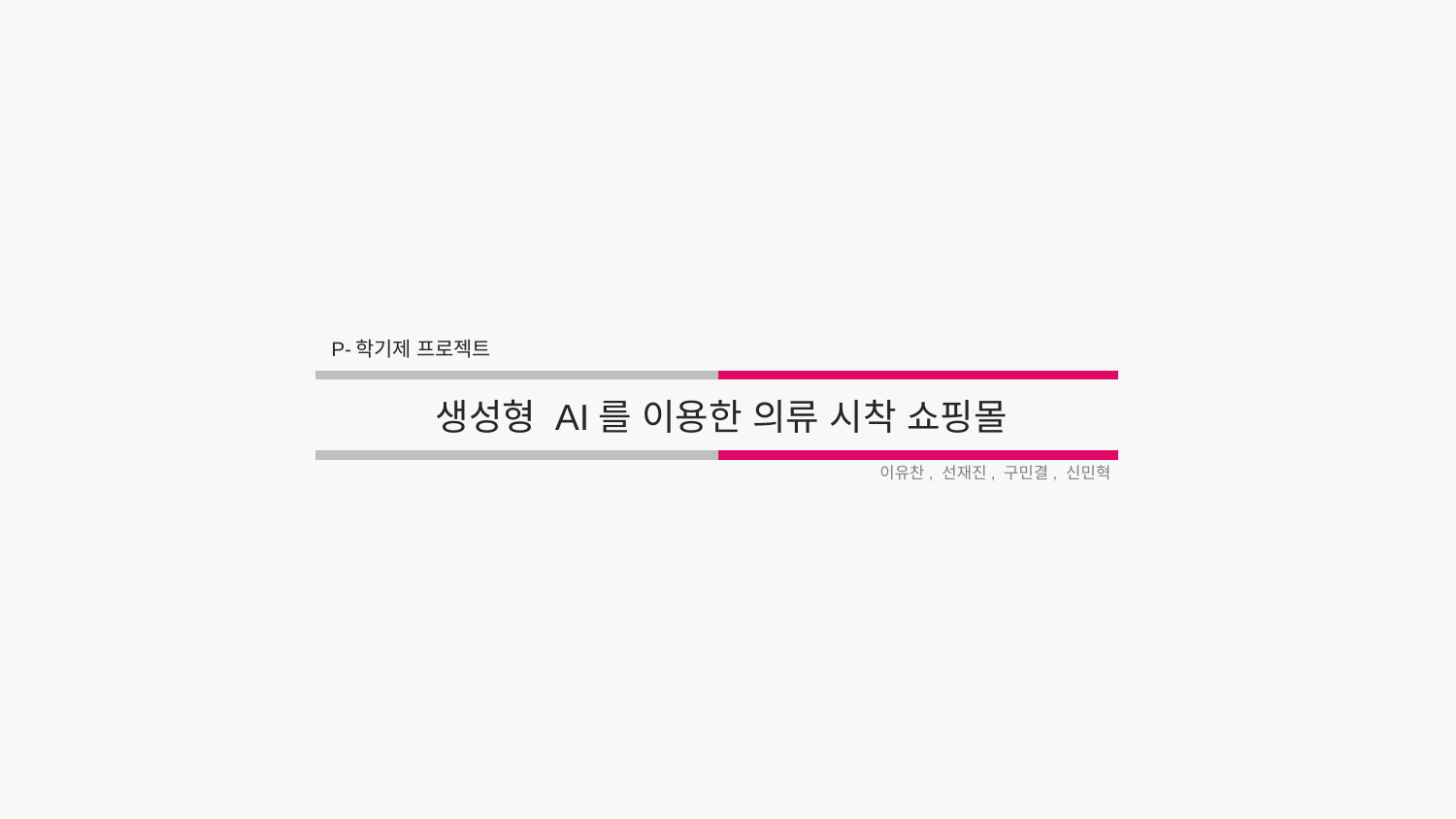

P-학기제 프로젝트
 생성형 AI를 이용한 의류 시착 쇼핑몰
이유찬, 선재진, 구민결, 신민혁